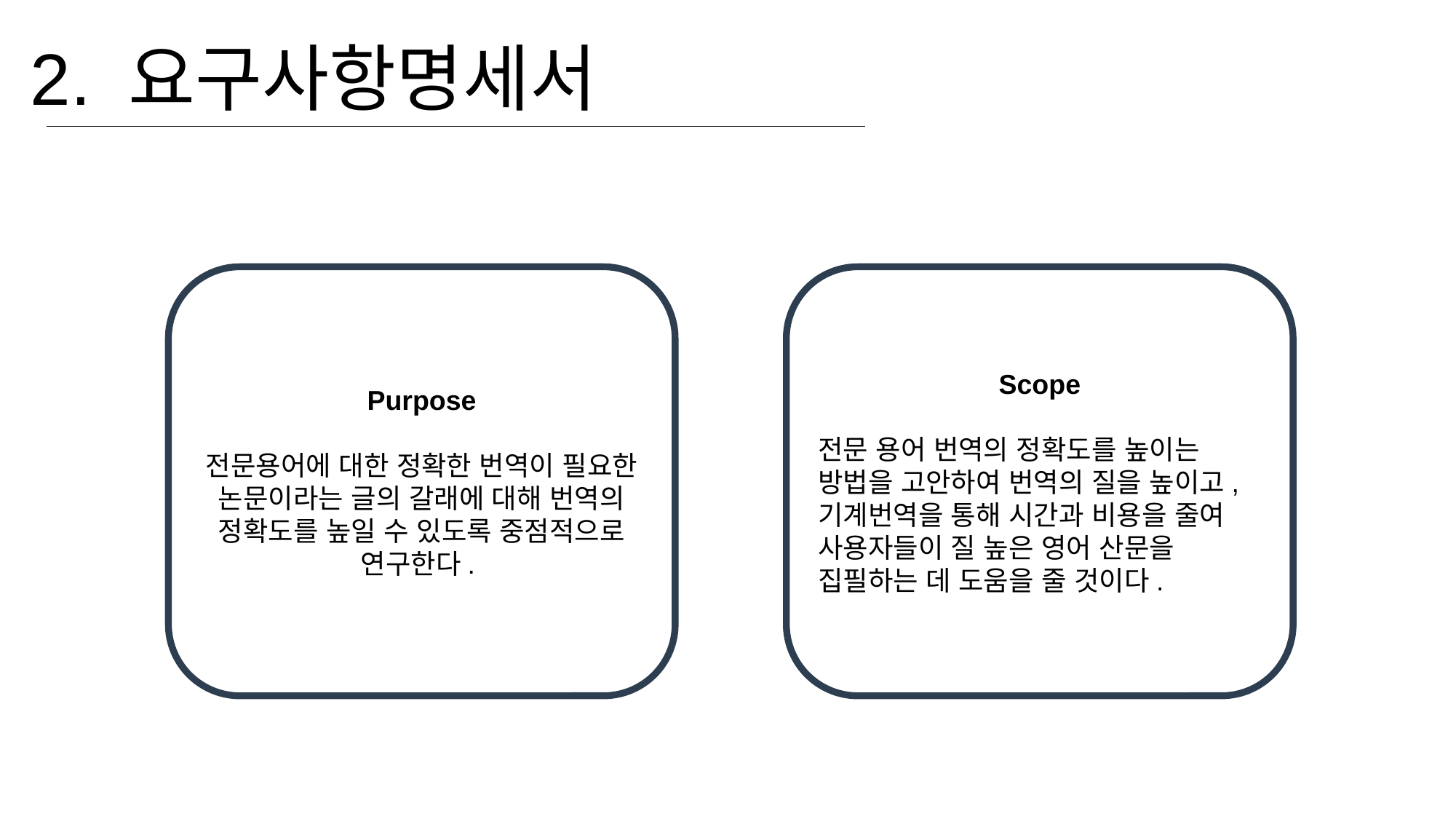

2. 요구사항명세서
Purpose

전문용어에 대한 정확한 번역이 필요한 논문이라는 글의 갈래에 대해 번역의 정확도를 높일 수 있도록 중점적으로 연구한다.
Scope

전문 용어 번역의 정확도를 높이는 방법을 고안하여 번역의 질을 높이고, 기계번역을 통해 시간과 비용을 줄여 사용자들이 질 높은 영어 산문을 집필하는 데 도움을 줄 것이다.